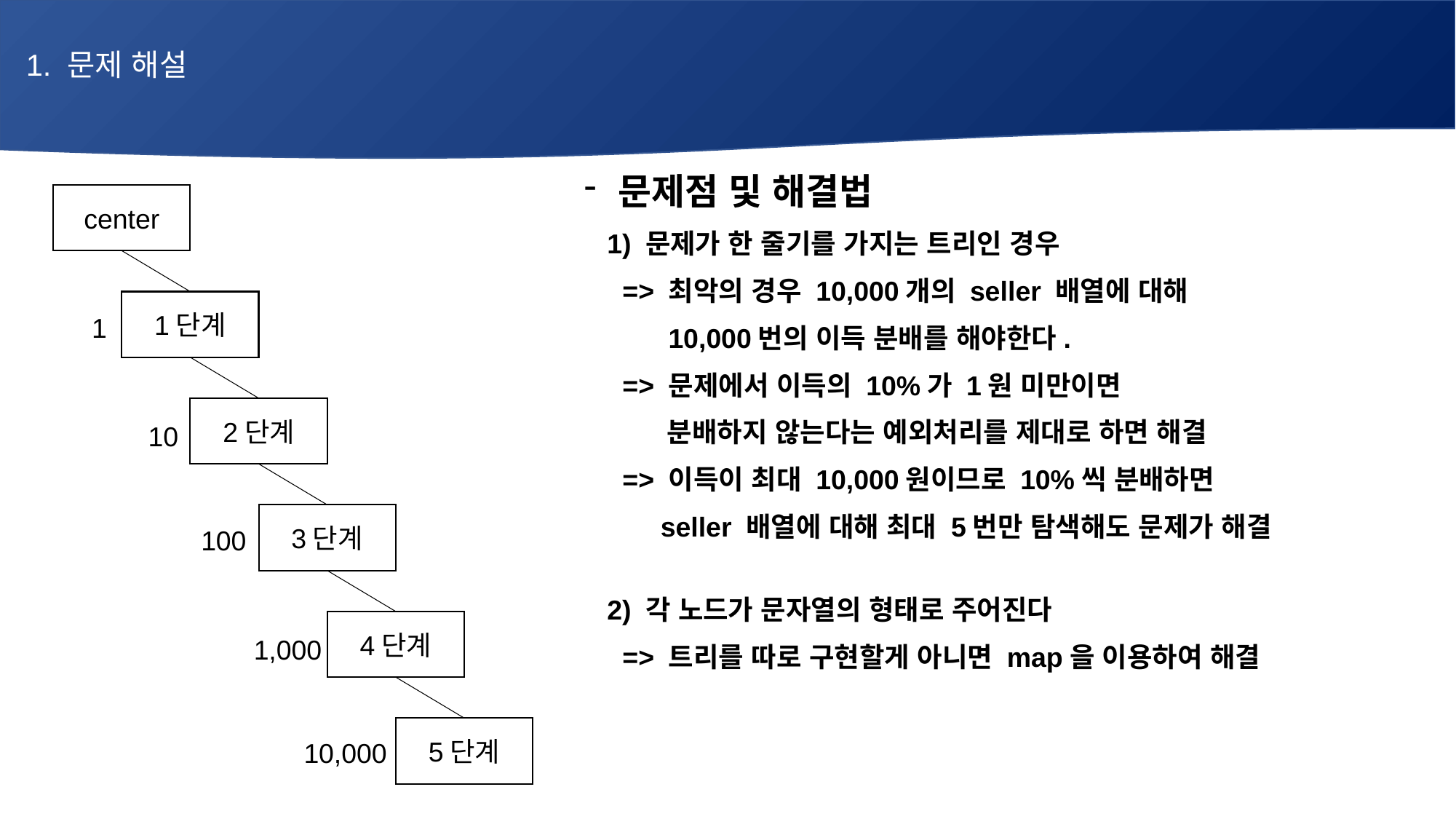

1. 문제 해설
문제점 및 해결법
   1) 문제가 한 줄기를 가지는 트리인 경우
     => 최악의 경우 10,000개의 seller 배열에 대해
           10,000번의 이득 분배를 해야한다.
     => 문제에서 이득의 10%가 1원 미만이면
          분배하지 않는다는 예외처리를 제대로 하면 해결
     => 이득이 최대 10,000원이므로 10%씩 분배하면
          seller 배열에 대해 최대 5번만 탐색해도 문제가 해결

   2) 각 노드가 문자열의 형태로 주어진다
     => 트리를 따로 구현할게 아니면 map을 이용하여 해결
center
1단계
1
2단계
10
3단계
100
4단계
1,000
5단계
10,000